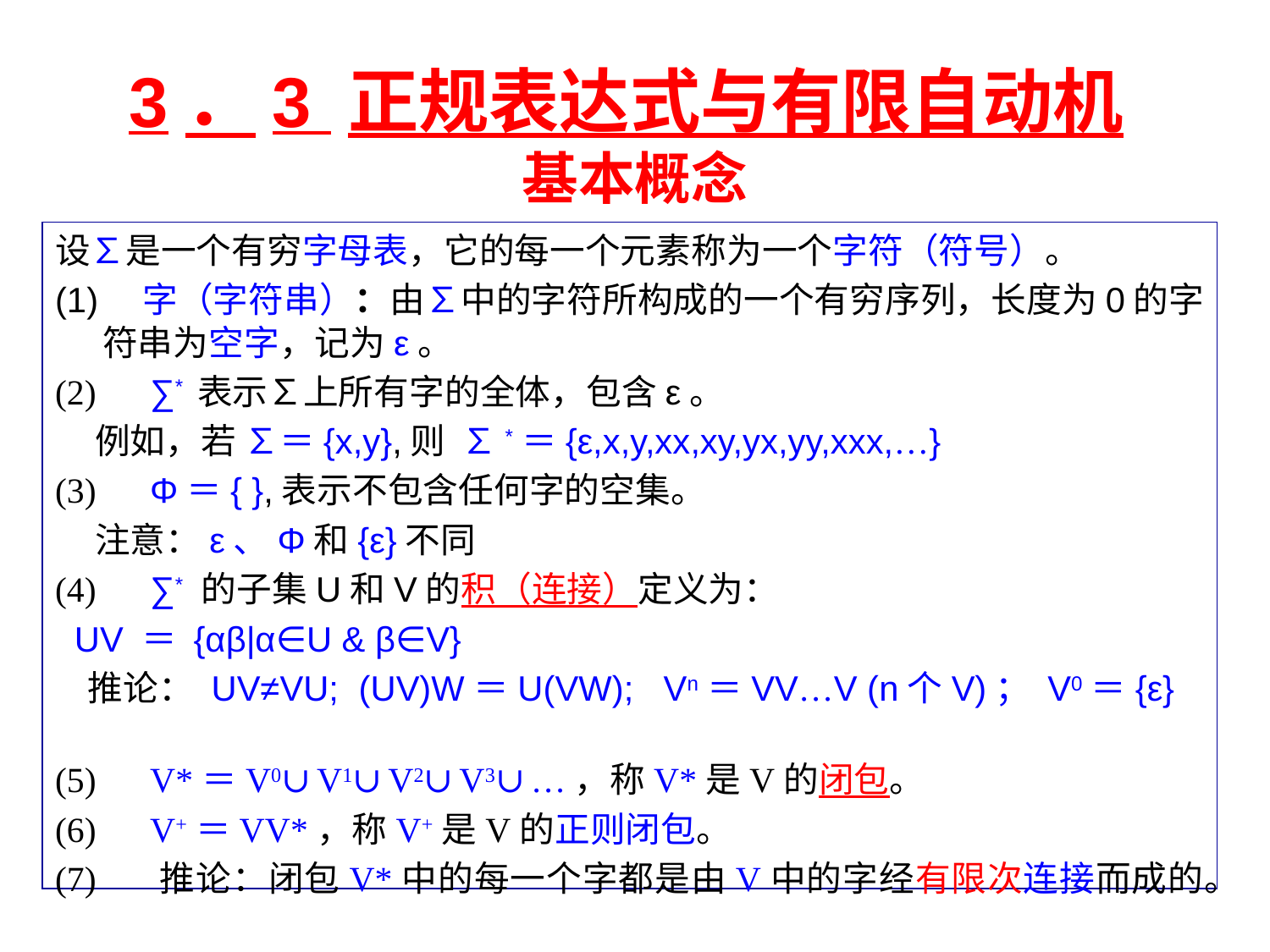

# 3．3 正规表达式与有限自动机 基本概念
设∑是一个有穷字母表，它的每一个元素称为一个字符（符号）。
(1)    字（字符串）：由∑中的字符所构成的一个有穷序列，长度为0的字符串为空字，记为ε。
(2)      ∑* 表示∑上所有字的全体，包含ε。
    例如，若 ∑＝{x,y},则  ∑*＝{ε,x,y,xx,xy,yx,yy,xxx,…}
(3)      Φ＝{ },表示不包含任何字的空集。
    注意：ε、Φ和{ε}不同
(4)      ∑* 的子集U和V的积（连接）定义为：
  UV ＝ {αβ|α∈U & β∈V}
   推论： UV≠VU;  (UV)W＝U(VW);   Vn＝VV…V (n个V)； V0＝{ε}
(5)      V*＝V0∪V1∪V2∪V3∪…，称V*是V的闭包。
(6)      V+＝VV*，称V+是V的正则闭包。
(7)      推论：闭包V*中的每一个字都是由V中的字经有限次连接而成的。